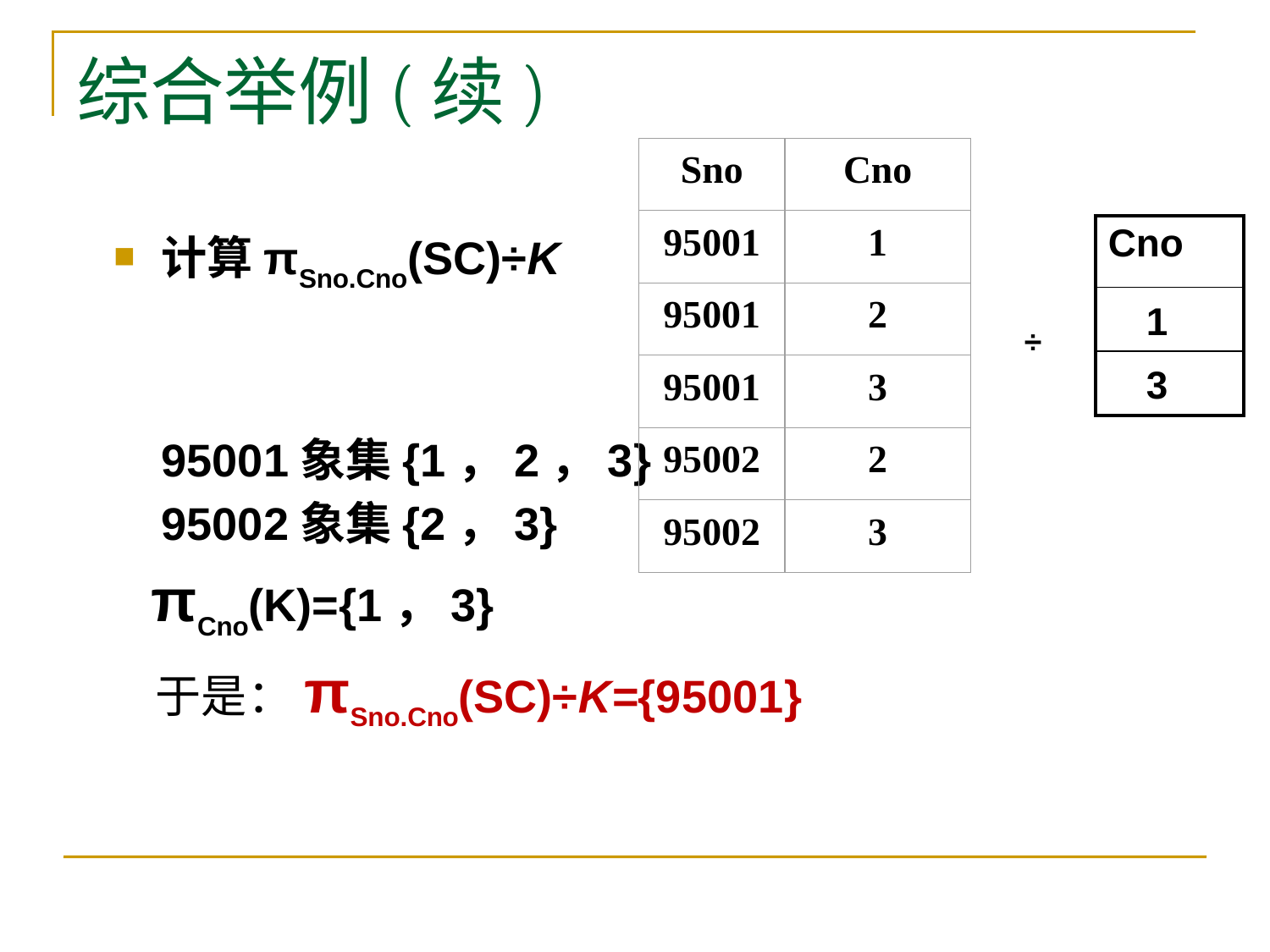

# 综合举例(续)

Sno

Cno

95001

1

95001

2

95001

3

95002

2

95002

3

| Cno |
| --- |
| 1 |
| 3 |
计算πSno.Cno(SC)÷K

	95001象集{1，2，3}
	95002象集{2，3}
   πCno(K)={1，3}
   于是：πSno.Cno(SC)÷K={95001}
÷